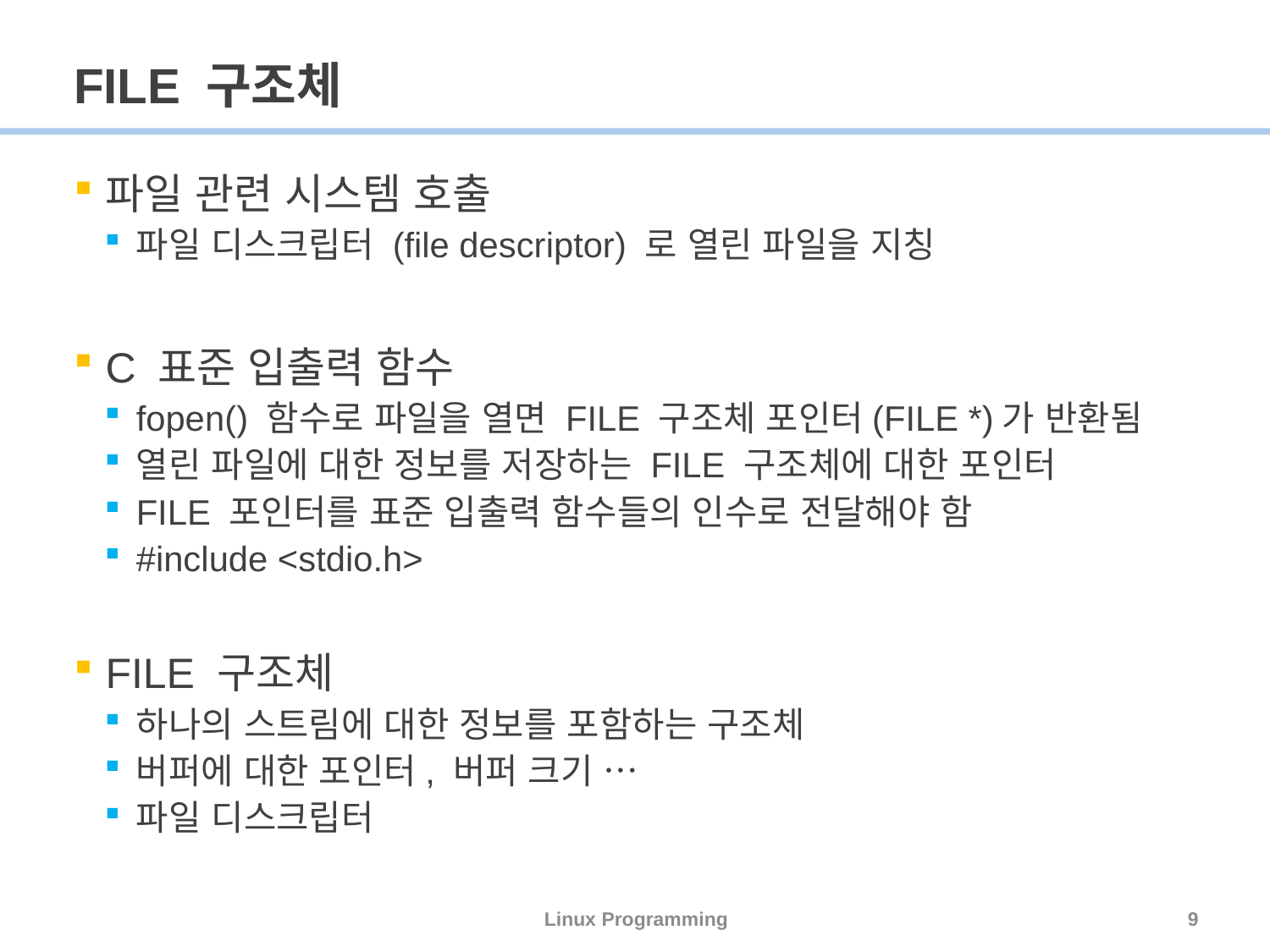

# FILE 구조체
파일 관련 시스템 호출
파일 디스크립터 (file descriptor) 로 열린 파일을 지칭

C 표준 입출력 함수
fopen() 함수로 파일을 열면 FILE 구조체 포인터(FILE *)가 반환됨
열린 파일에 대한 정보를 저장하는 FILE 구조체에 대한 포인터
FILE 포인터를 표준 입출력 함수들의 인수로 전달해야 함
#include <stdio.h>

FILE 구조체
하나의 스트림에 대한 정보를 포함하는 구조체
버퍼에 대한 포인터, 버퍼 크기 …
파일 디스크립터
Linux Programming
9